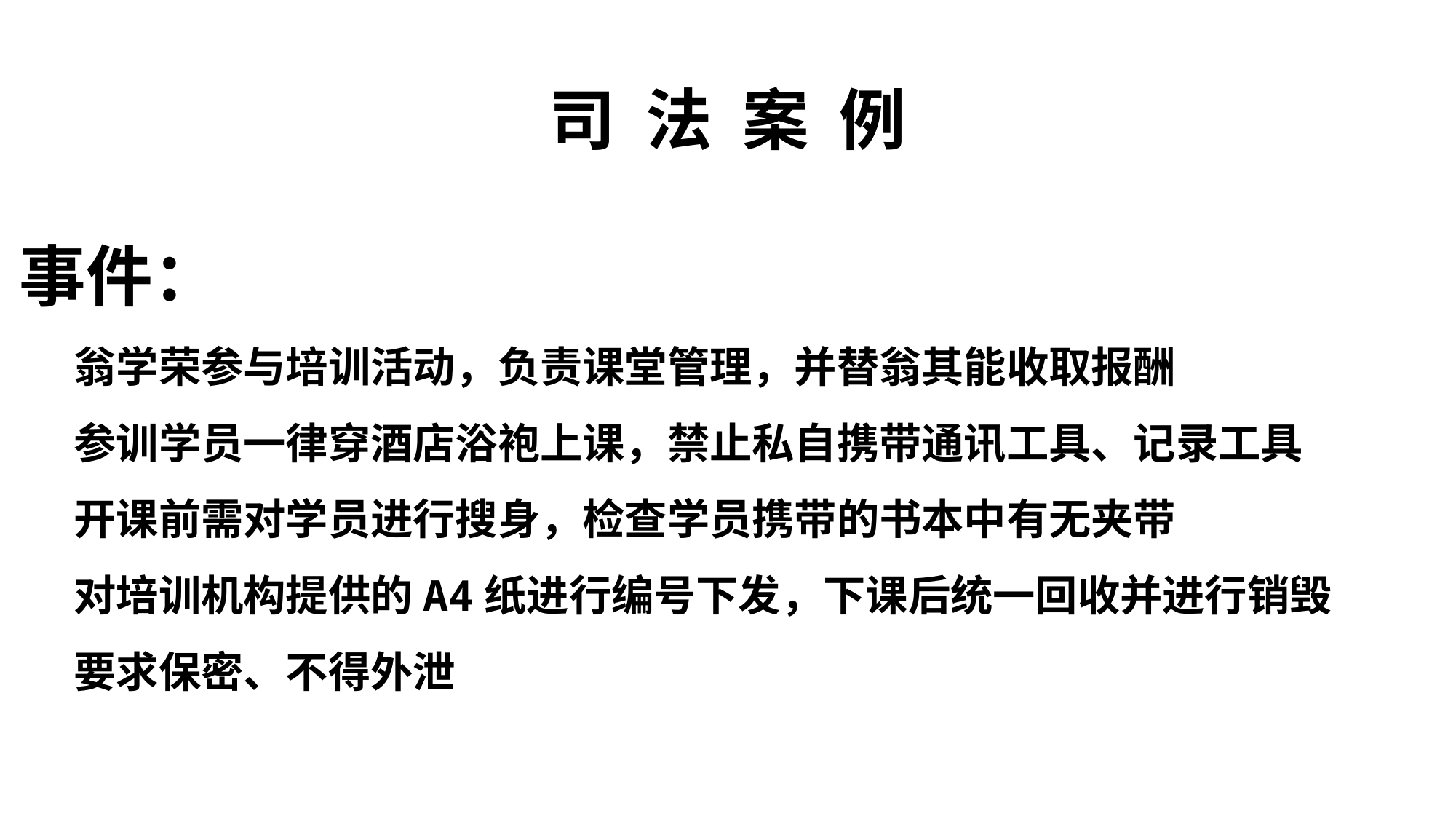

# 司  法  案  例
事件：
翁学荣参与培训活动，负责课堂管理，并替翁其能收取报酬
参训学员一律穿酒店浴袍上课，禁止私自携带通讯工具、记录工具
开课前需对学员进行搜身，检查学员携带的书本中有无夹带
对培训机构提供的A4纸进行编号下发，下课后统一回收并进行销毁
要求保密、不得外泄